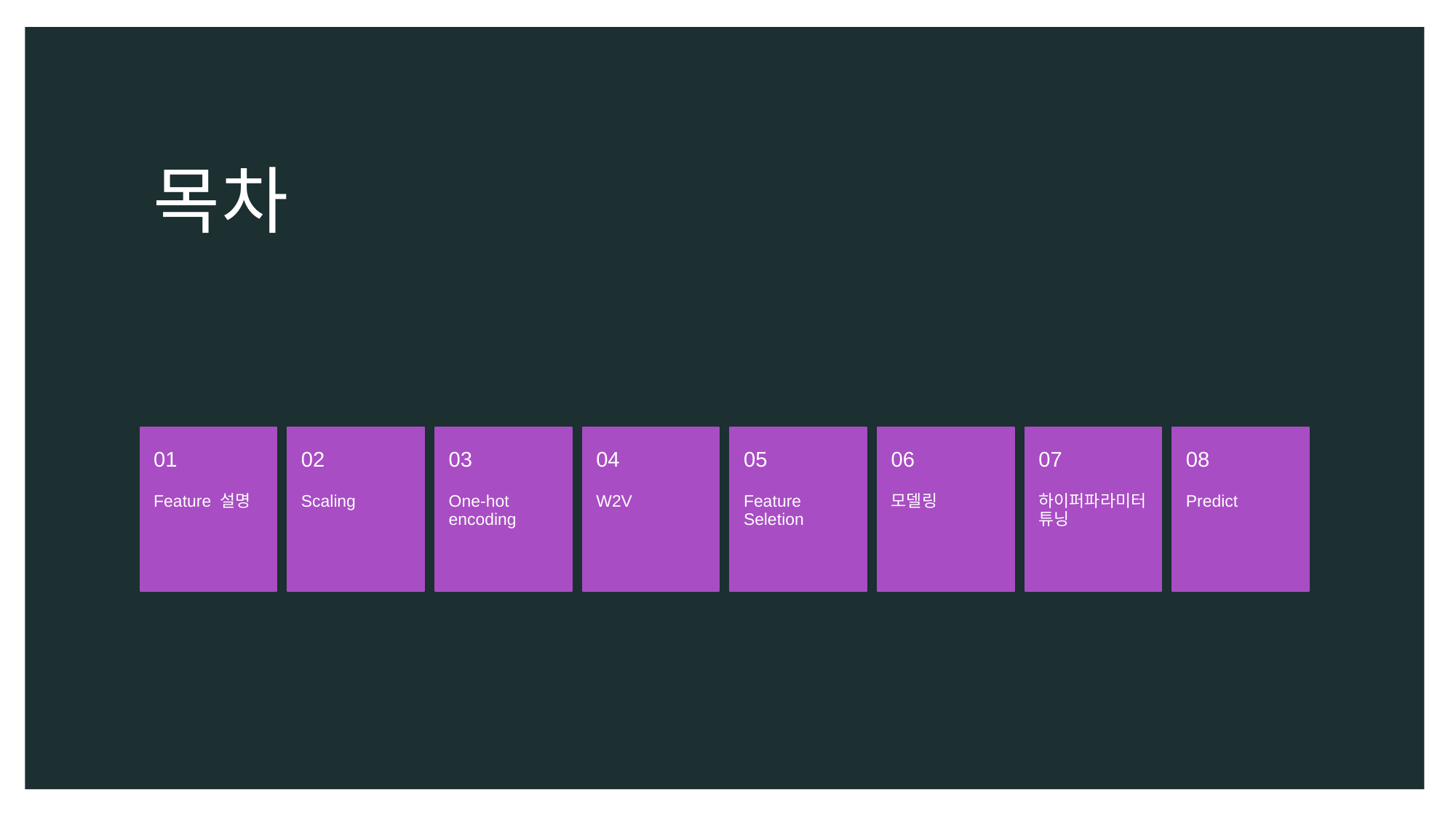

# 목차
Feature 설명
01
Scaling

02
One-hot encoding
03
W2V
04
Feature Seletion
05
모델링
06
하이퍼파라미터 튜닝
07
Predict
08